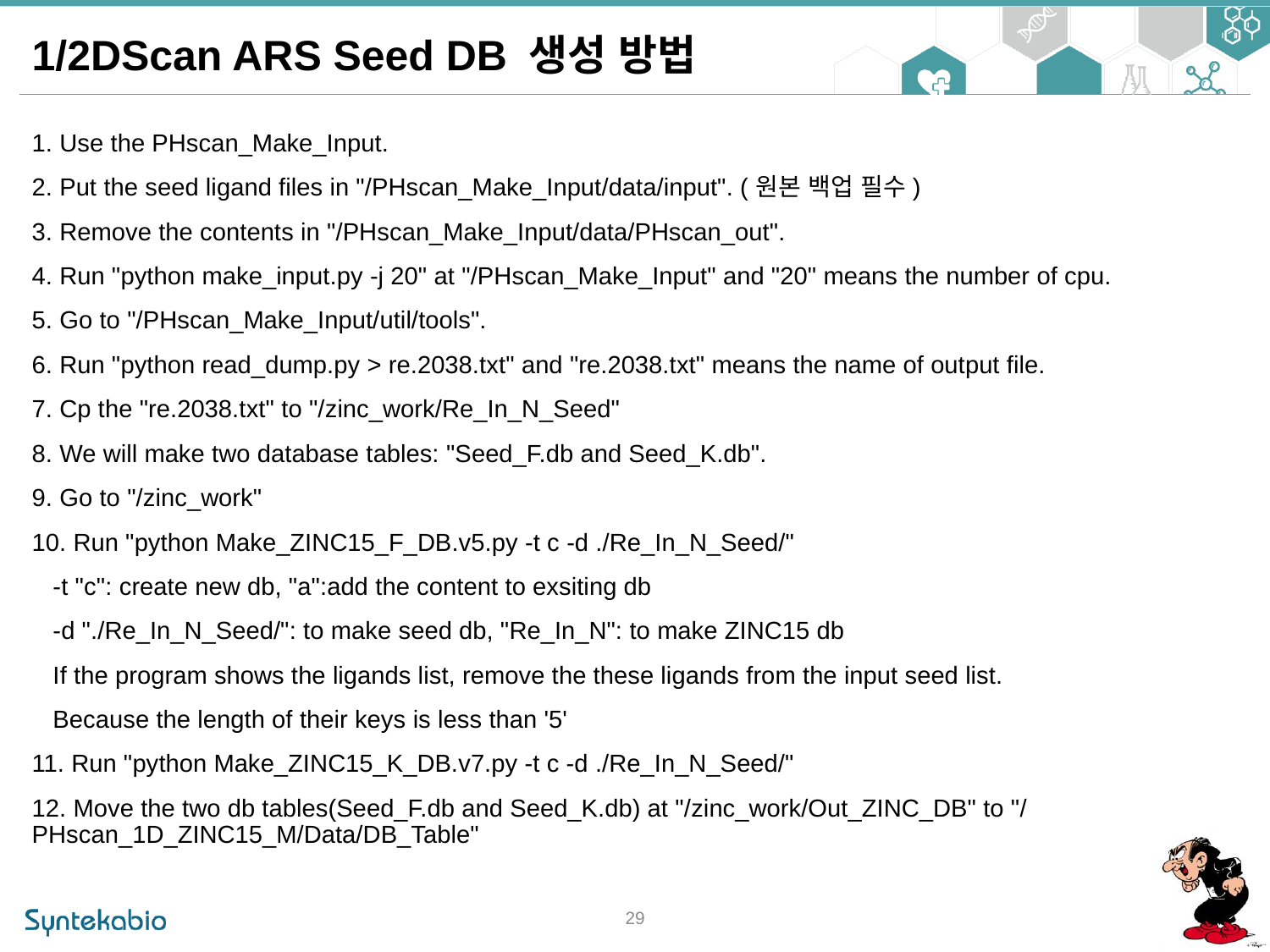

# 1/2DScan ARS Seed DB 생성 방법
1. Use the PHscan_Make_Input.
2. Put the seed ligand files in "/PHscan_Make_Input/data/input". (원본 백업 필수)
3. Remove the contents in "/PHscan_Make_Input/data/PHscan_out".
4. Run "python make_input.py -j 20" at "/PHscan_Make_Input" and "20" means the number of cpu.
5. Go to "/PHscan_Make_Input/util/tools".
6. Run "python read_dump.py > re.2038.txt" and "re.2038.txt" means the name of output file.
7. Cp the "re.2038.txt" to "/zinc_work/Re_In_N_Seed"
8. We will make two database tables: "Seed_F.db and Seed_K.db".
9. Go to "/zinc_work"
10. Run "python Make_ZINC15_F_DB.v5.py -t c -d ./Re_In_N_Seed/"
   -t "c": create new db, "a":add the content to exsiting db
   -d "./Re_In_N_Seed/": to make seed db, "Re_In_N": to make ZINC15 db
   If the program shows the ligands list, remove the these ligands from the input seed list.
   Because the length of their keys is less than '5'
11. Run "python Make_ZINC15_K_DB.v7.py -t c -d ./Re_In_N_Seed/"
12. Move the two db tables(Seed_F.db and Seed_K.db) at "/zinc_work/Out_ZINC_DB" to "/PHscan_1D_ZINC15_M/Data/DB_Table"
29